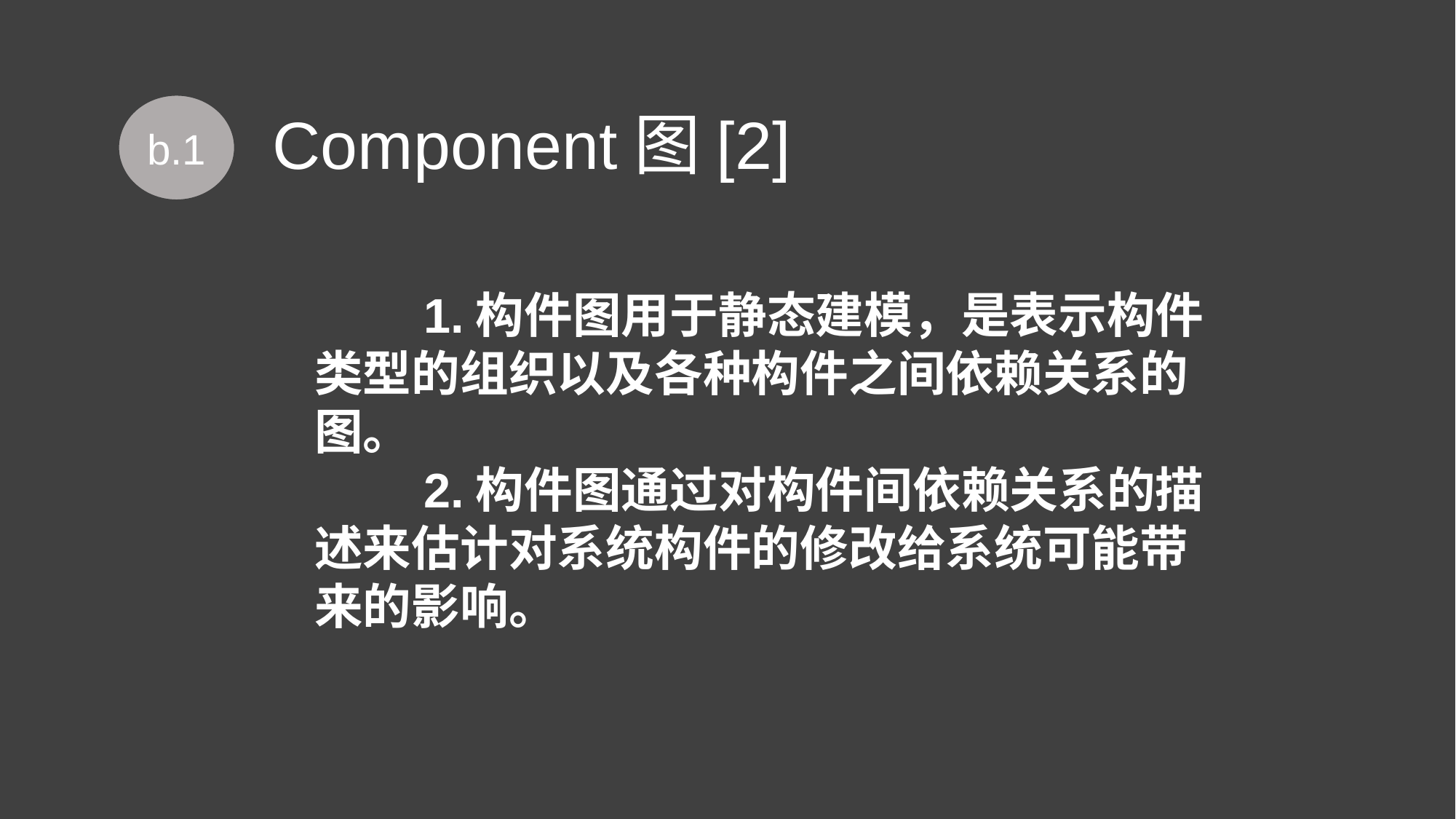

# Component图[2]
b.1
	1.构件图用于静态建模，是表示构件类型的组织以及各种构件之间依赖关系的图。
	2.构件图通过对构件间依赖关系的描述来估计对系统构件的修改给系统可能带来的影响。